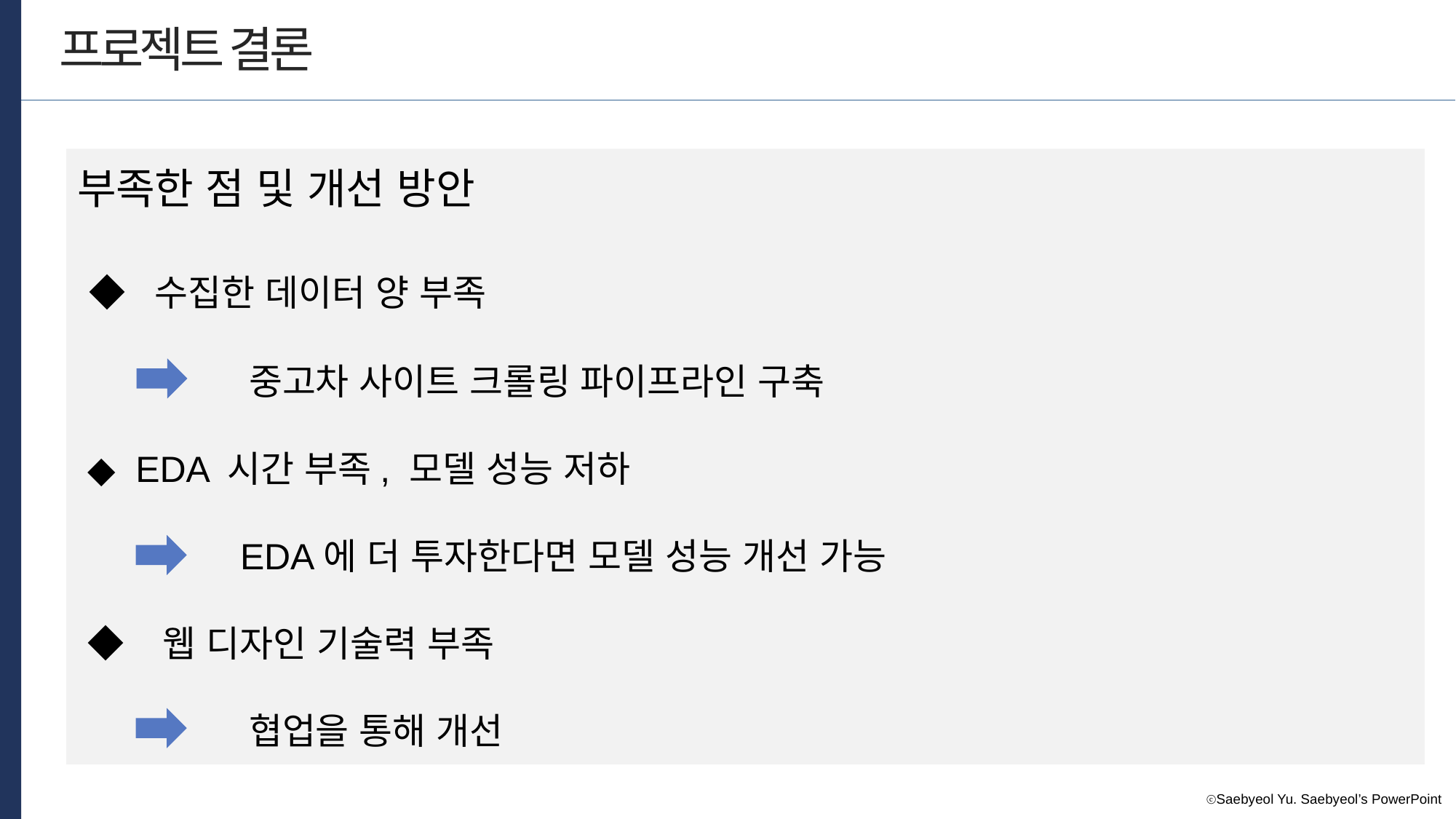

프로젝트 결론

부족한 점 및 개선 방안

 ◆  수집한 데이터 양 부족

                중고차 사이트 크롤링 파이프라인 구축

 ◆  EDA 시간 부족, 모델 성능 저하

                EDA에 더 투자한다면 모델 성능 개선 가능

 ◆   웹 디자인 기술력 부족

                협업을 통해 개선